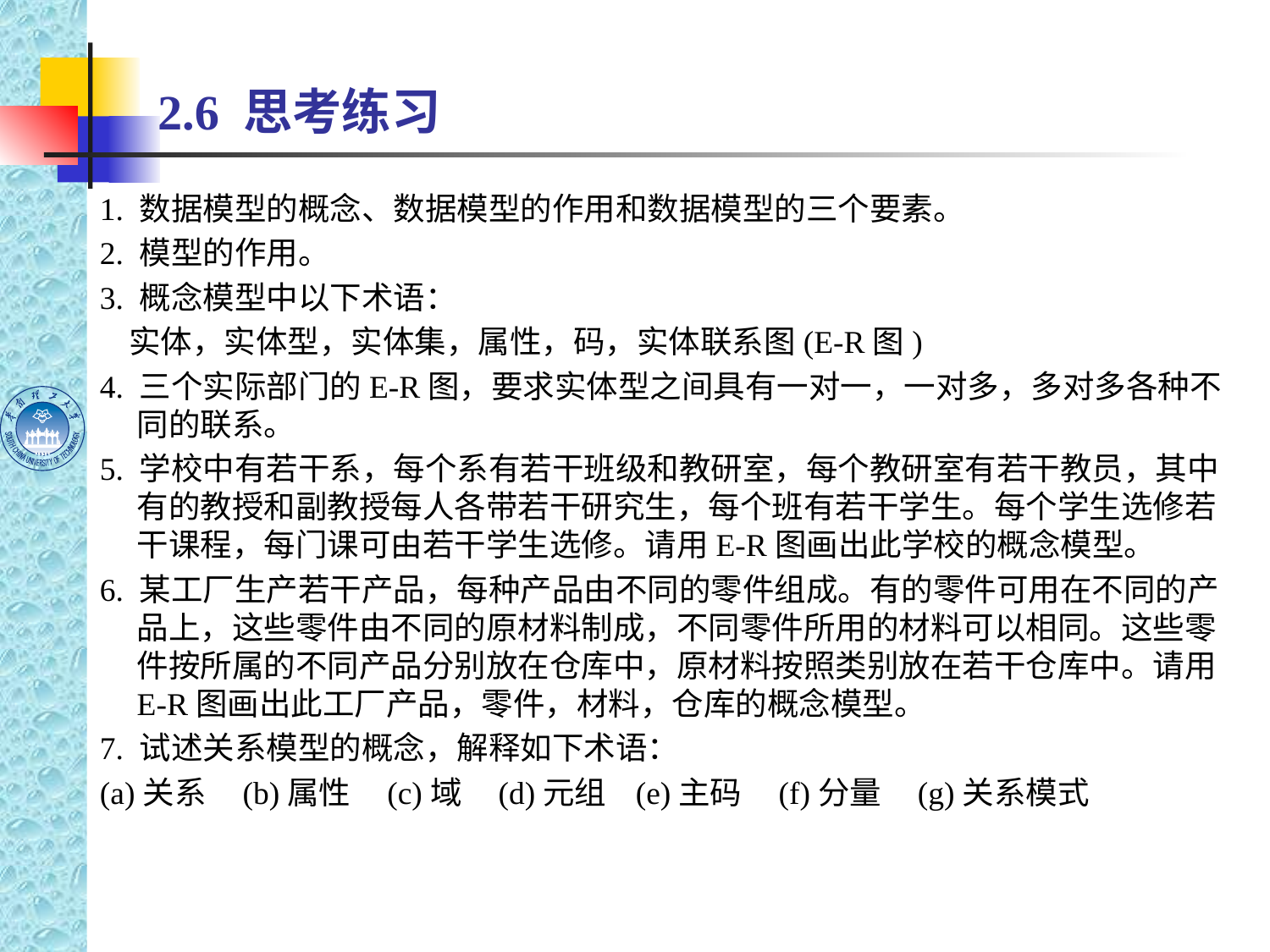

# 2.6 思考练习
1. 数据模型的概念、数据模型的作用和数据模型的三个要素。
2. 模型的作用。
3. 概念模型中以下术语：
   实体，实体型，实体集，属性，码，实体联系图(E-R图)
4. 三个实际部门的E-R图，要求实体型之间具有一对一，一对多，多对多各种不同的联系。
5. 学校中有若干系，每个系有若干班级和教研室，每个教研室有若干教员，其中有的教授和副教授每人各带若干研究生，每个班有若干学生。每个学生选修若干课程，每门课可由若干学生选修。请用E-R图画出此学校的概念模型。
6. 某工厂生产若干产品，每种产品由不同的零件组成。有的零件可用在不同的产品上，这些零件由不同的原材料制成，不同零件所用的材料可以相同。这些零件按所属的不同产品分别放在仓库中，原材料按照类别放在若干仓库中。请用E-R图画出此工厂产品，零件，材料，仓库的概念模型。
7. 试述关系模型的概念，解释如下术语：
(a)关系    (b)属性    (c)域    (d)元组   (e)主码    (f)分量    (g)关系模式